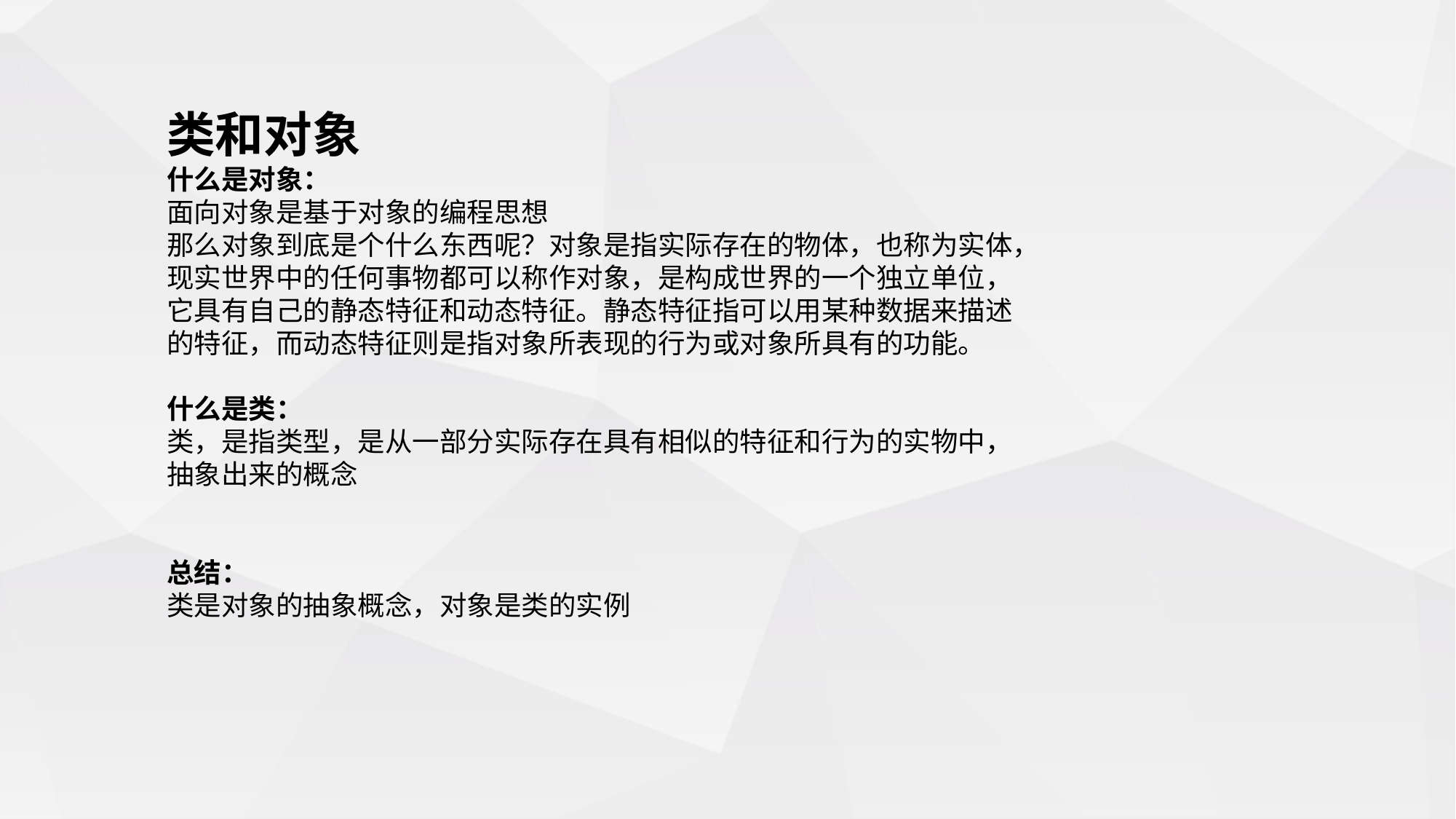

类和对象
什么是对象：
面向对象是基于对象的编程思想
那么对象到底是个什么东西呢？对象是指实际存在的物体，也称为实体，现实世界中的任何事物都可以称作对象，是构成世界的一个独立单位，它具有自己的静态特征和动态特征。静态特征指可以用某种数据来描述的特征，而动态特征则是指对象所表现的行为或对象所具有的功能。

什么是类：
类，是指类型，是从一部分实际存在具有相似的特征和行为的实物中，抽象出来的概念

总结：
类是对象的抽象概念，对象是类的实例